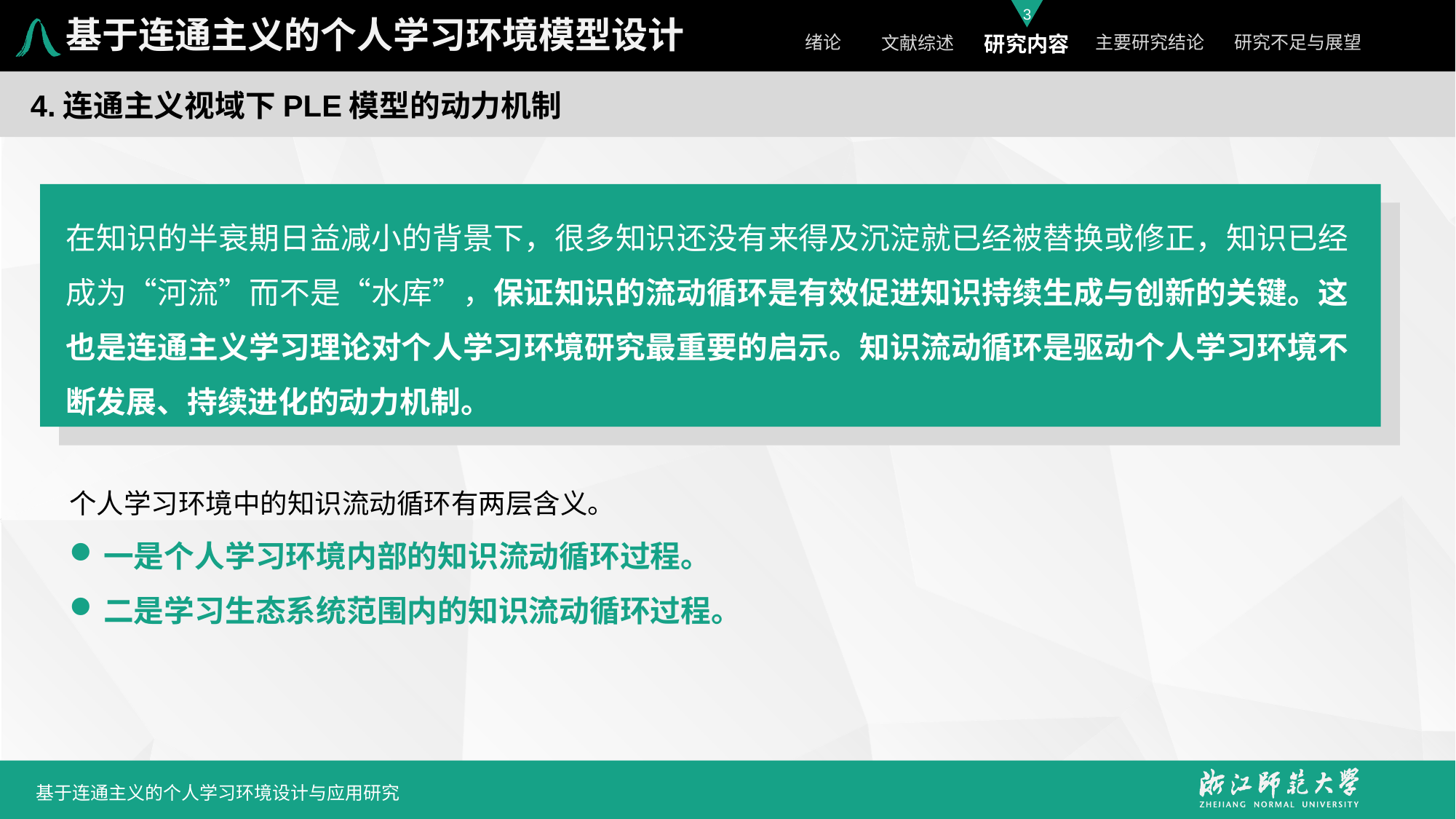

基于连通主义的个人学习环境模型设计
4.连通主义视域下PLE模型的动力机制

在知识的半衰期日益减小的背景下，很多知识还没有来得及沉淀就已经被替换或修正，知识已经成为“河流”而不是“水库”，保证知识的流动循环是有效促进知识持续生成与创新的关键。这也是连通主义学习理论对个人学习环境研究最重要的启示。知识流动循环是驱动个人学习环境不断发展、持续进化的动力机制。

个人学习环境中的知识流动循环有两层含义。
一是个人学习环境内部的知识流动循环过程。
二是学习生态系统范围内的知识流动循环过程。